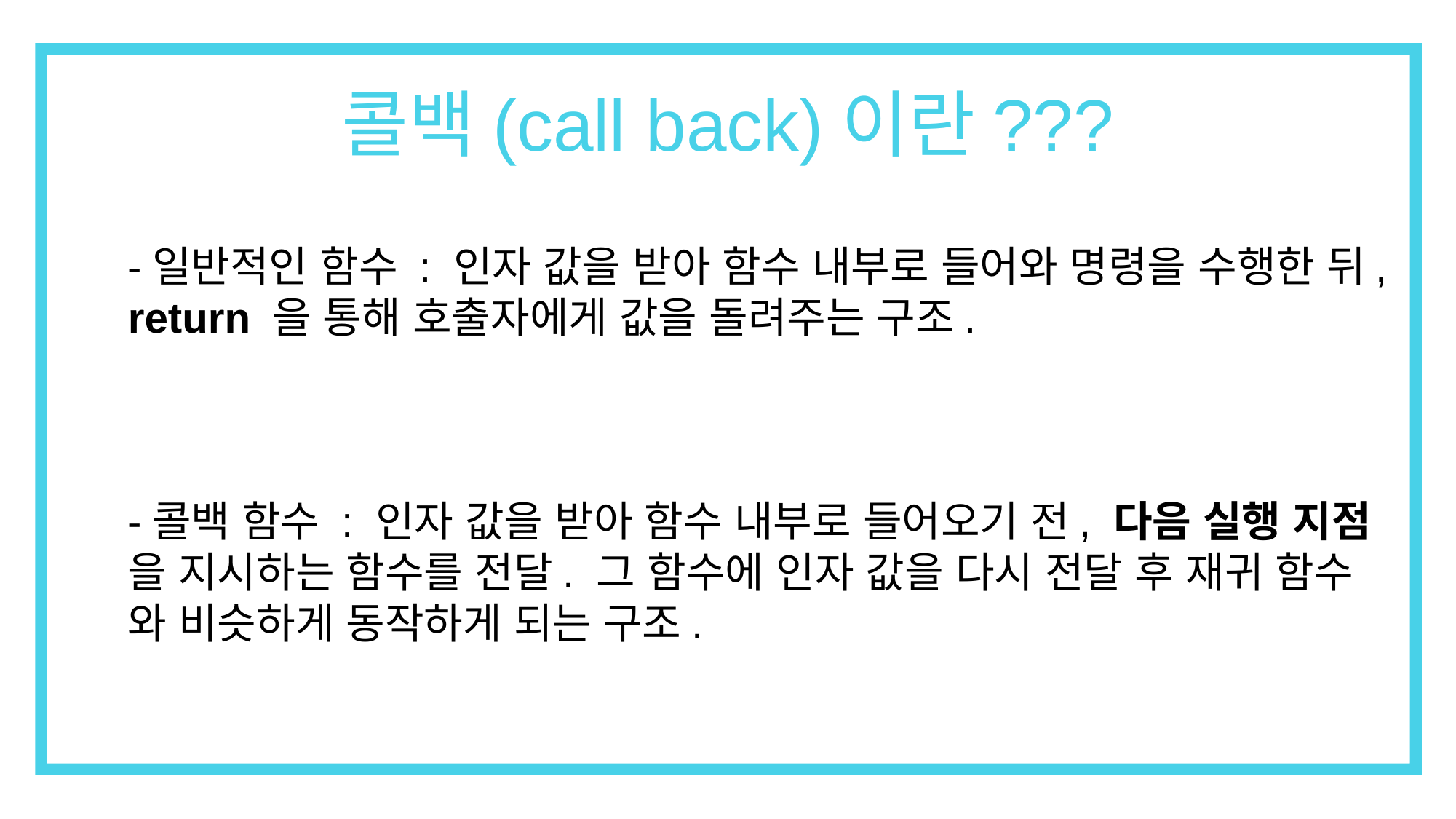

콜백(call back)이란???
-일반적인 함수 : 인자 값을 받아 함수 내부로 들어와 명령을 수행한 뒤,
return 을 통해 호출자에게 값을 돌려주는 구조.

-콜백 함수 : 인자 값을 받아 함수 내부로 들어오기 전, 다음 실행 지점
을 지시하는 함수를 전달. 그 함수에 인자 값을 다시 전달 후 재귀 함수
와 비슷하게 동작하게 되는 구조.